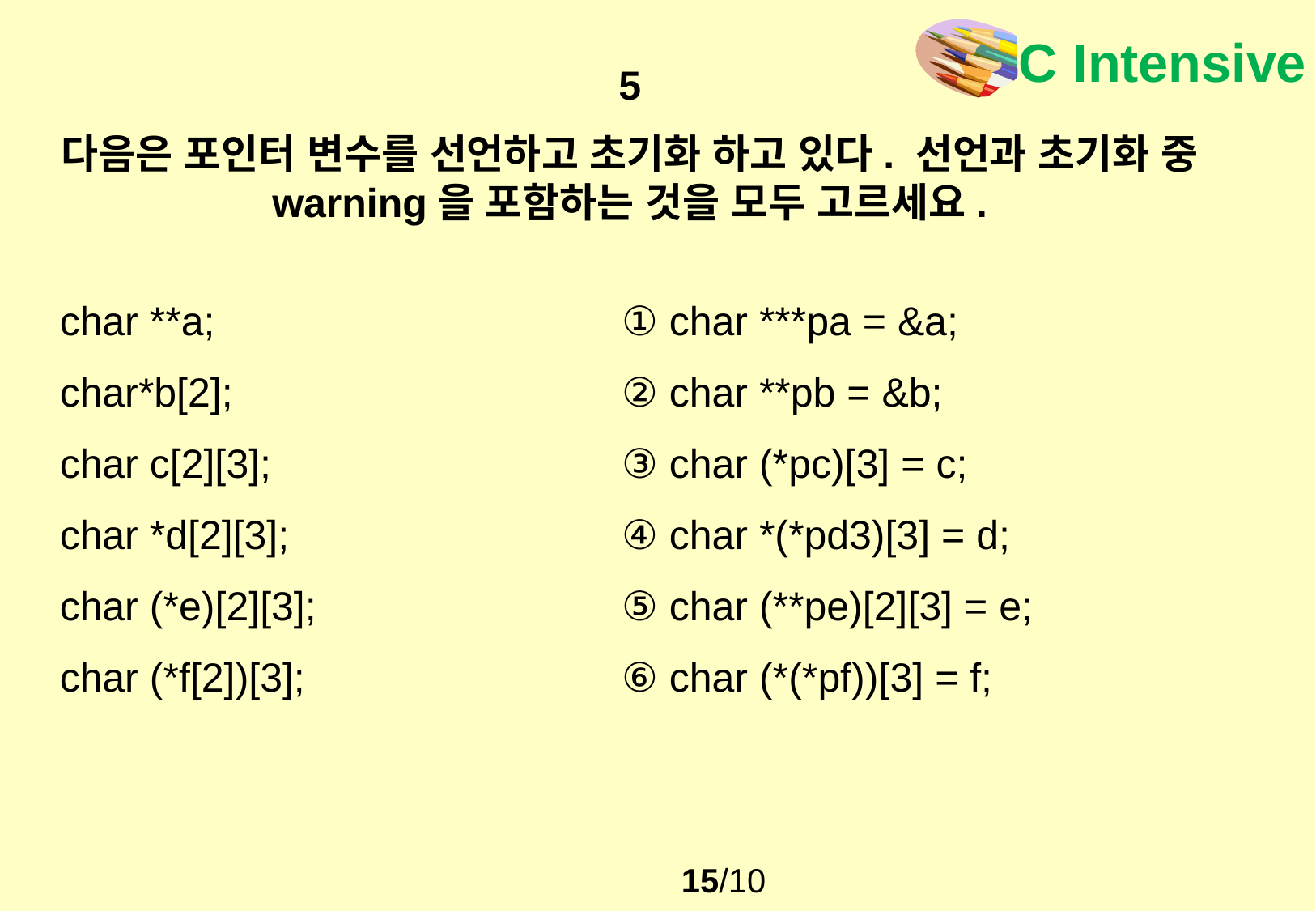

5
다음은 포인터 변수를 선언하고 초기화 하고 있다. 선언과 초기화 중 warning을 포함하는 것을 모두 고르세요.

char **a;
char*b[2];
char c[2][3];
char *d[2][3];
char (*e)[2][3];
char (*f[2])[3];
① char ***pa = &a;
② char **pb = &b;
③ char (*pc)[3] = c;
④ char *(*pd3)[3] = d;
⑤ char (**pe)[2][3] = e;
⑥ char (*(*pf))[3] = f;